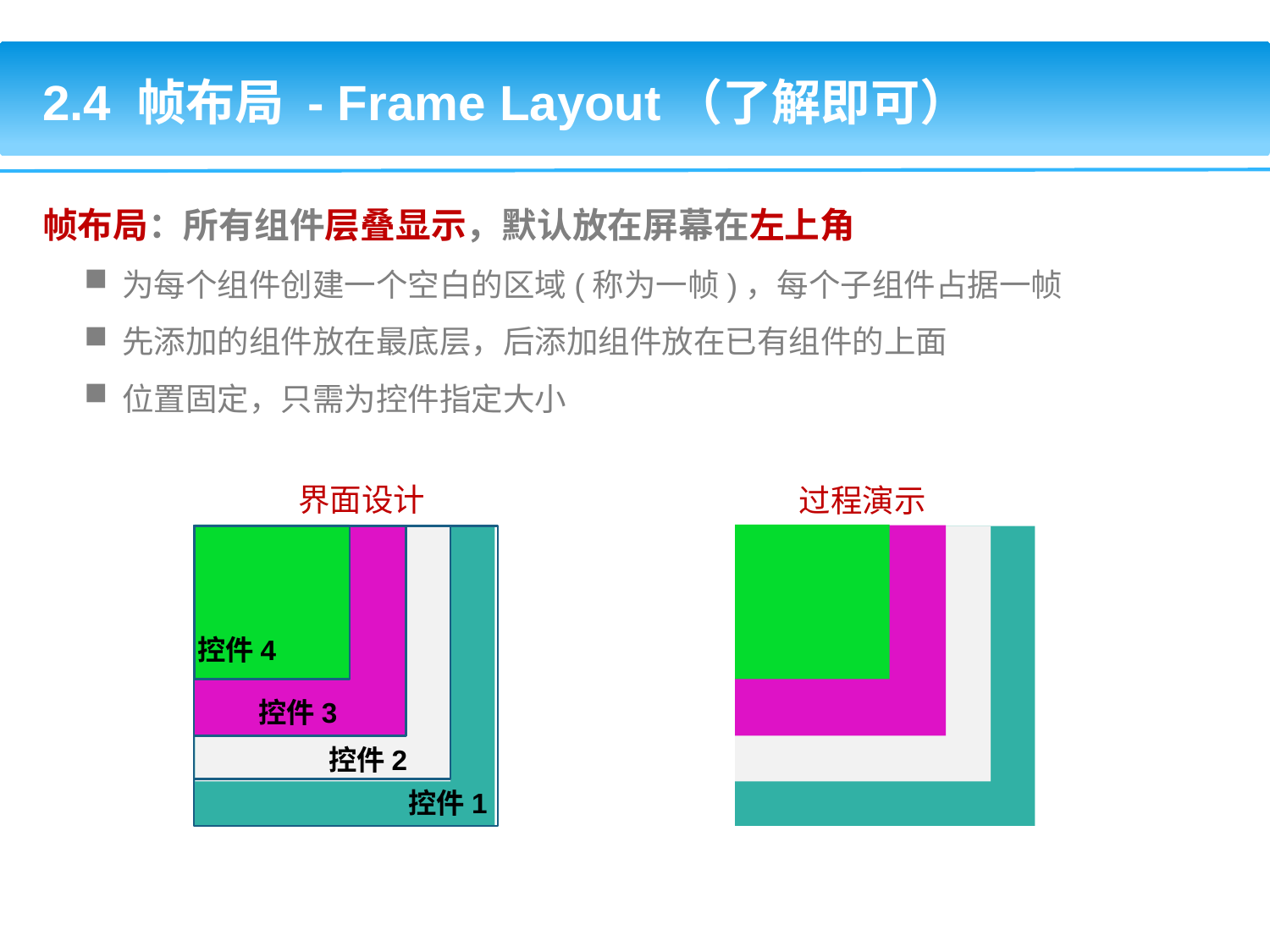

2.4 帧布局 - Frame Layout（了解即可）
帧布局：所有组件层叠显示，默认放在屏幕在左上角
为每个组件创建一个空白的区域(称为一帧)，每个子组件占据一帧
先添加的组件放在最底层，后添加组件放在已有组件的上面
位置固定，只需为控件指定大小
界面设计
过程演示

控件4
控件3
控件2
控件1